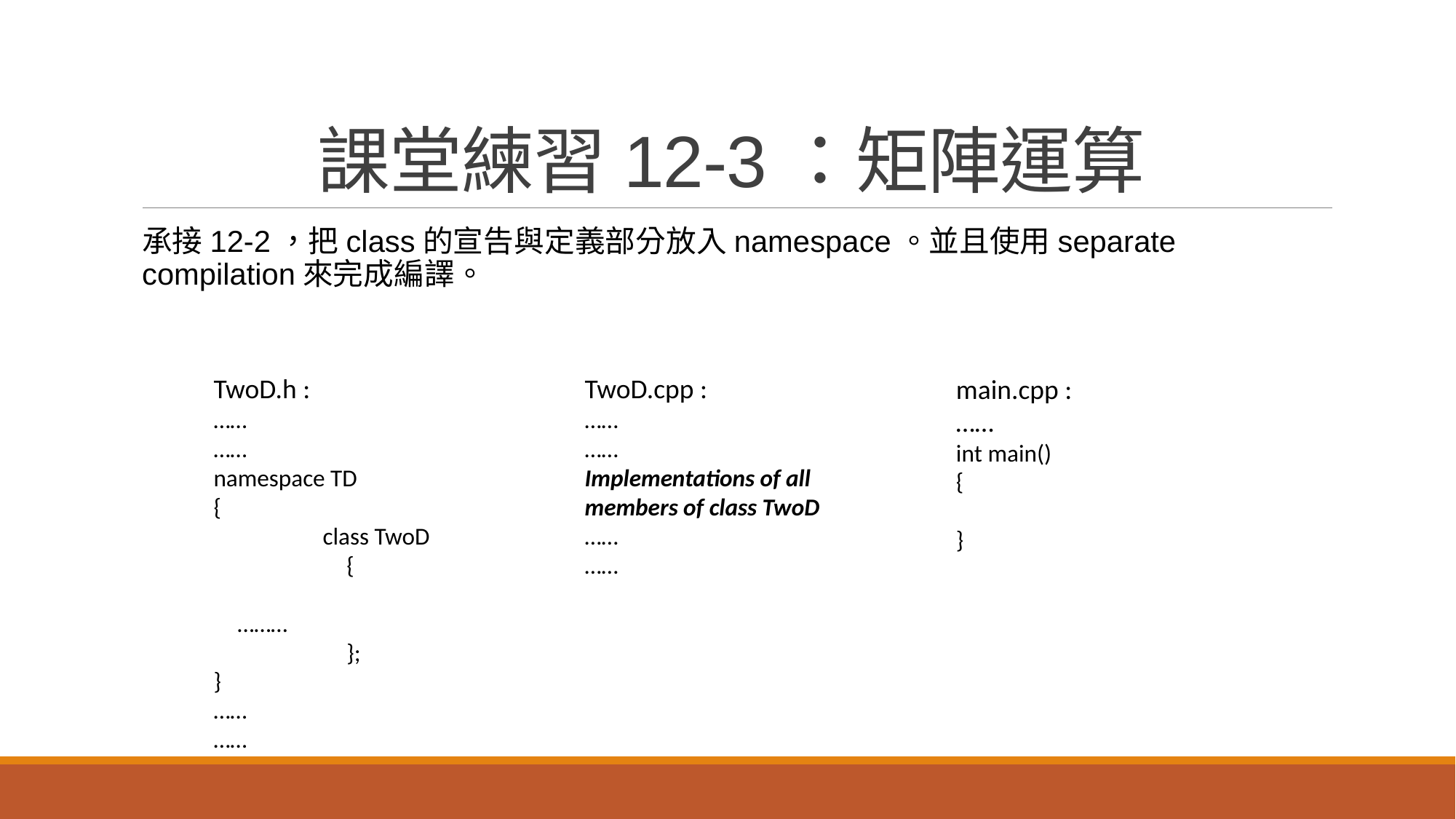

# 課堂練習12-3：矩陣運算
承接12-2，把class的宣告與定義部分放入namespace。並且使用separate compilation來完成編譯。

TwoD.h :
……
……
namespace TD
{
	class TwoD
  	{
		………
	};
}
……
……
TwoD.cpp :
……
……
Implementations of all members of class TwoD
……
……
main.cpp :
……
int main()
{

}